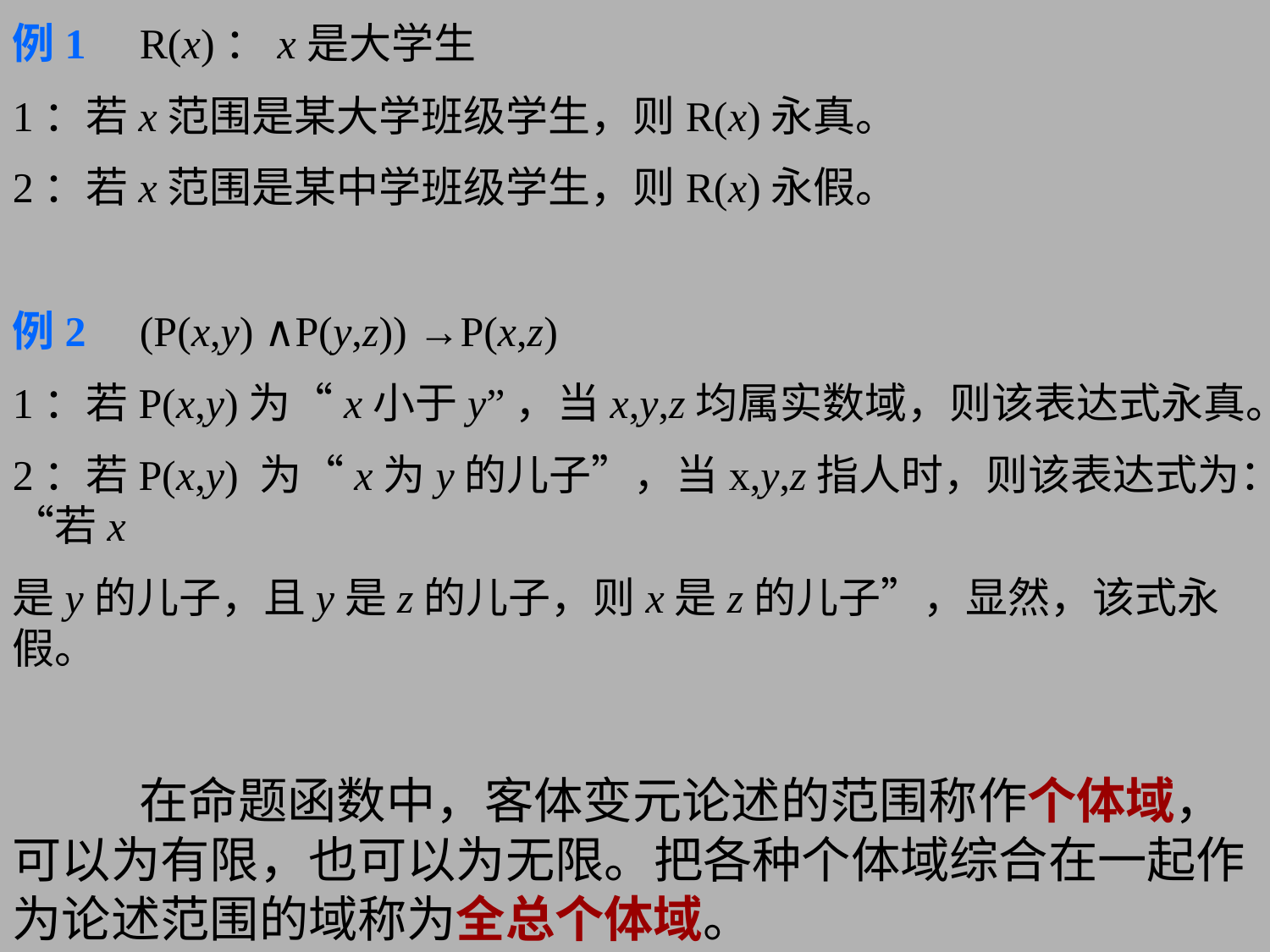

例1	R(x)：x是大学生
1：若x范围是某大学班级学生，则R(x)永真。
2：若x范围是某中学班级学生，则R(x)永假。

例2	(P(x,y) ∧P(y,z)) →P(x,z)
1：若P(x,y)为“x小于y”，当x,y,z均属实数域，则该表达式永真。
2：若P(x,y) 为“x为y的儿子”，当x,y,z指人时，则该表达式为：“若x
是y的儿子，且y是z的儿子，则x是z的儿子”，显然，该式永假。

	在命题函数中，客体变元论述的范围称作个体域，可以为有限，也可以为无限。把各种个体域综合在一起作为论述范围的域称为全总个体域。